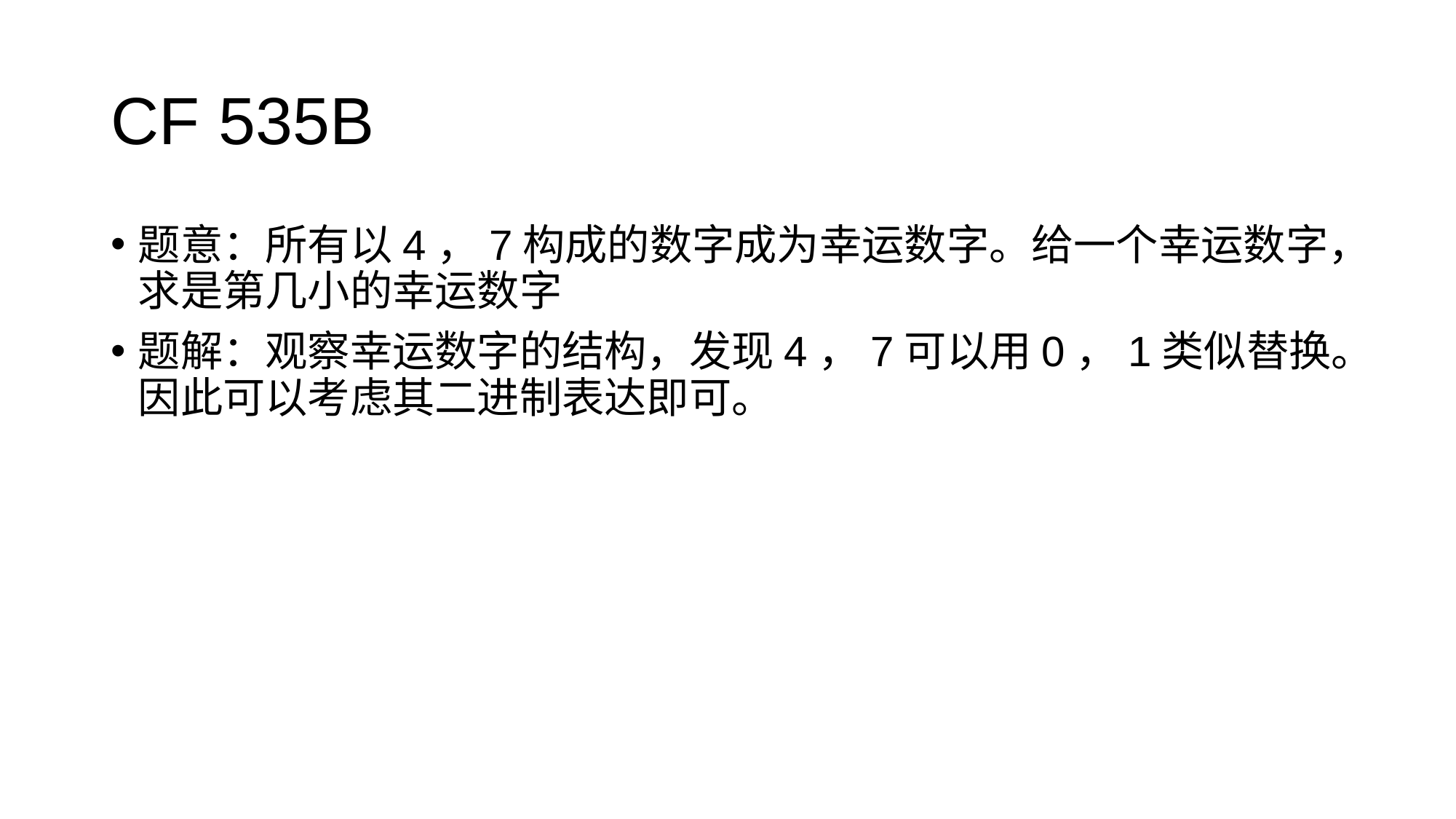

# CF 535B
题意：所有以4，7构成的数字成为幸运数字。给一个幸运数字，求是第几小的幸运数字
题解：观察幸运数字的结构，发现4，7可以用0，1类似替换。因此可以考虑其二进制表达即可。